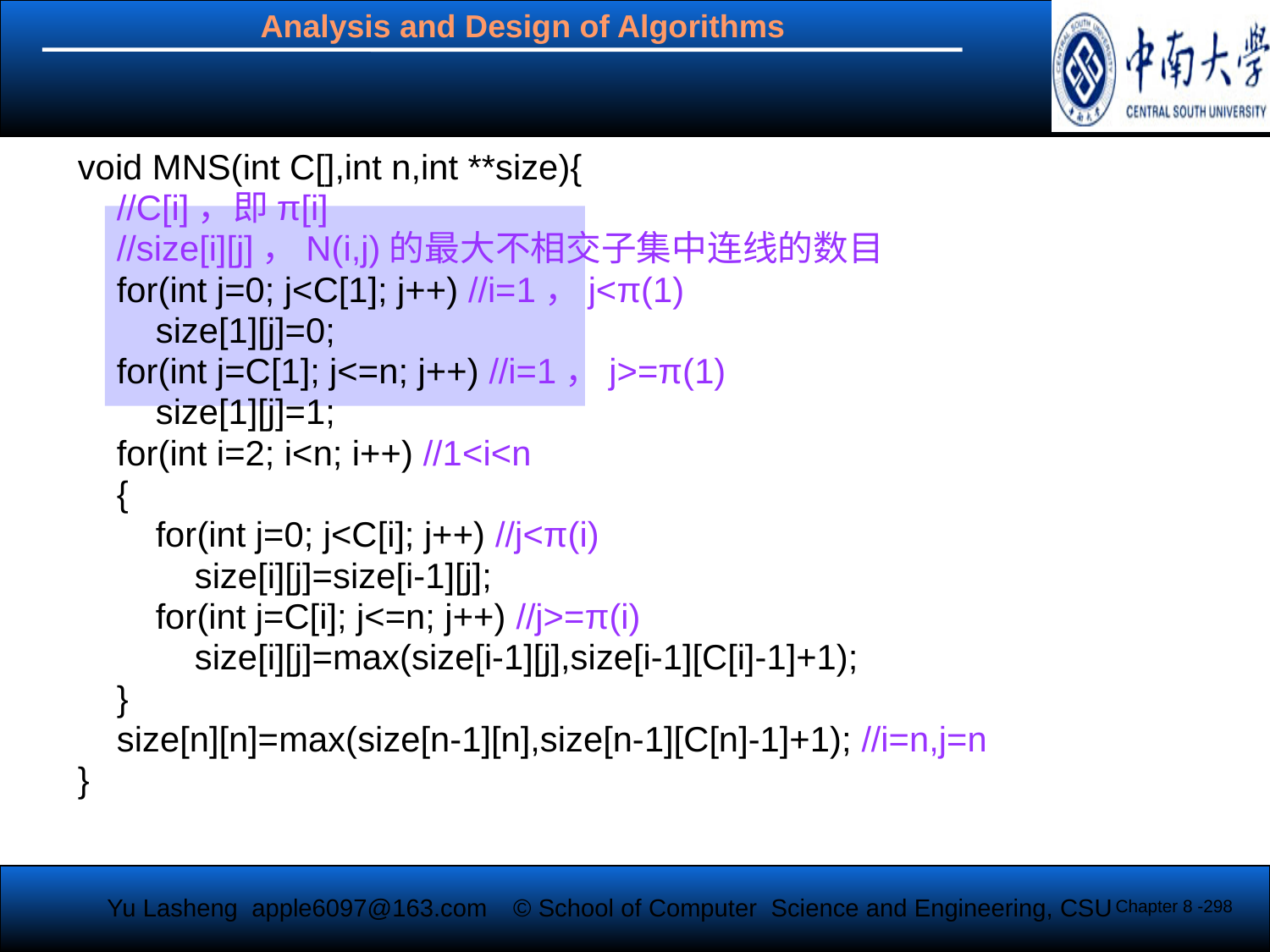

void MNS(int C[],int n,int **size){
    //C[i]，即π[i]
    //size[i][j]，N(i,j)的最大不相交子集中连线的数目
    for(int j=0; j<C[1]; j++) //i=1，j<π(1)
        size[1][j]=0;
    for(int j=C[1]; j<=n; j++) //i=1，j>=π(1)
        size[1][j]=1;
    for(int i=2; i<n; i++) //1<i<n
    {
        for(int j=0; j<C[i]; j++) //j<π(i)
            size[i][j]=size[i-1][j];
        for(int j=C[i]; j<=n; j++) //j>=π(i)
            size[i][j]=max(size[i-1][j],size[i-1][C[i]-1]+1);
    }
    size[n][n]=max(size[n-1][n],size[n-1][C[n]-1]+1); //i=n,j=n
}

Chapter 8 -298